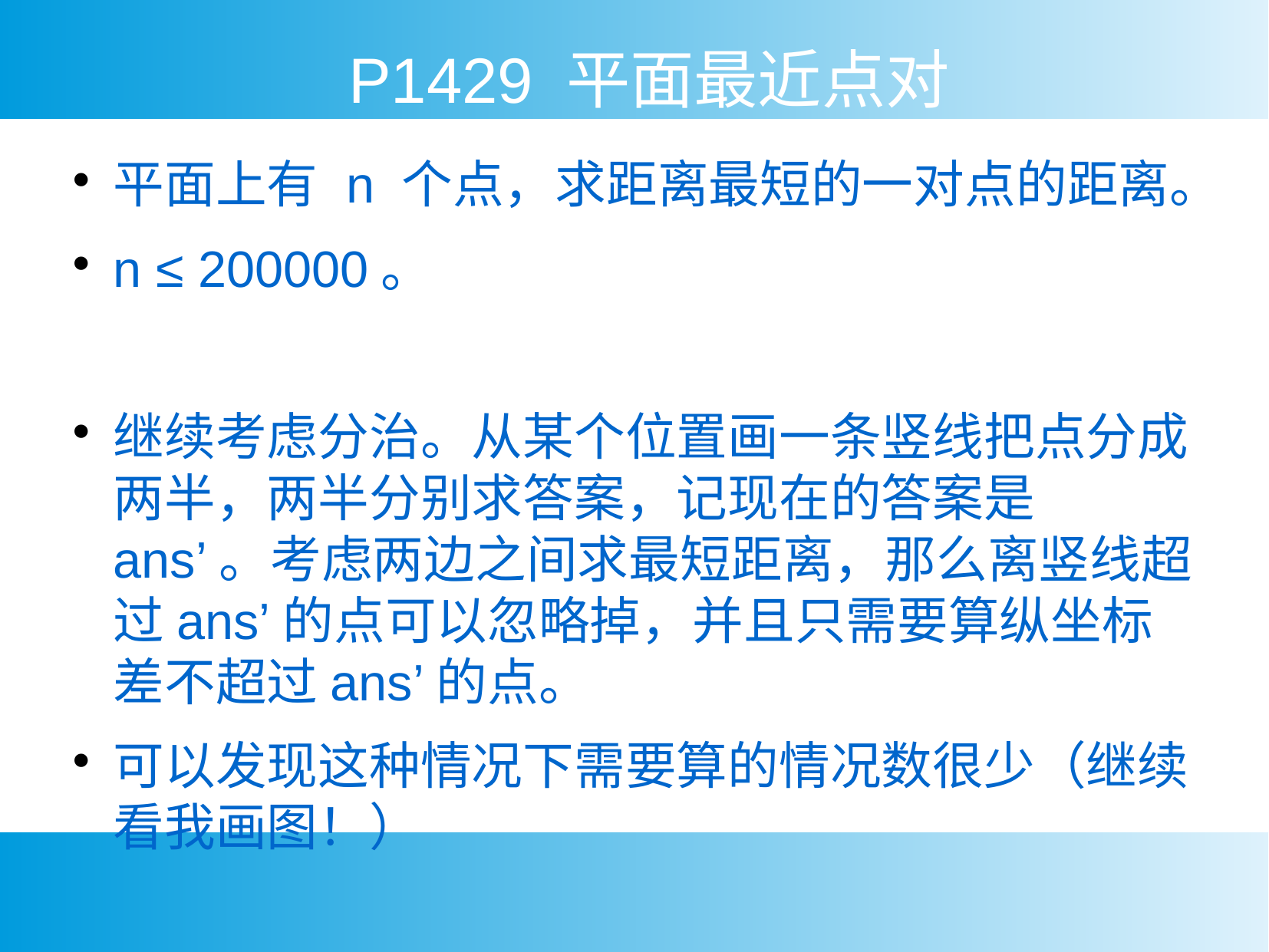

P1429 平面最近点对
平面上有 n 个点，求距离最短的一对点的距离。
n ≤ 200000。

继续考虑分治。从某个位置画一条竖线把点分成两半，两半分别求答案，记现在的答案是 ans’。考虑两边之间求最短距离，那么离竖线超过ans’的点可以忽略掉，并且只需要算纵坐标差不超过ans’的点。
可以发现这种情况下需要算的情况数很少（继续看我画图！）